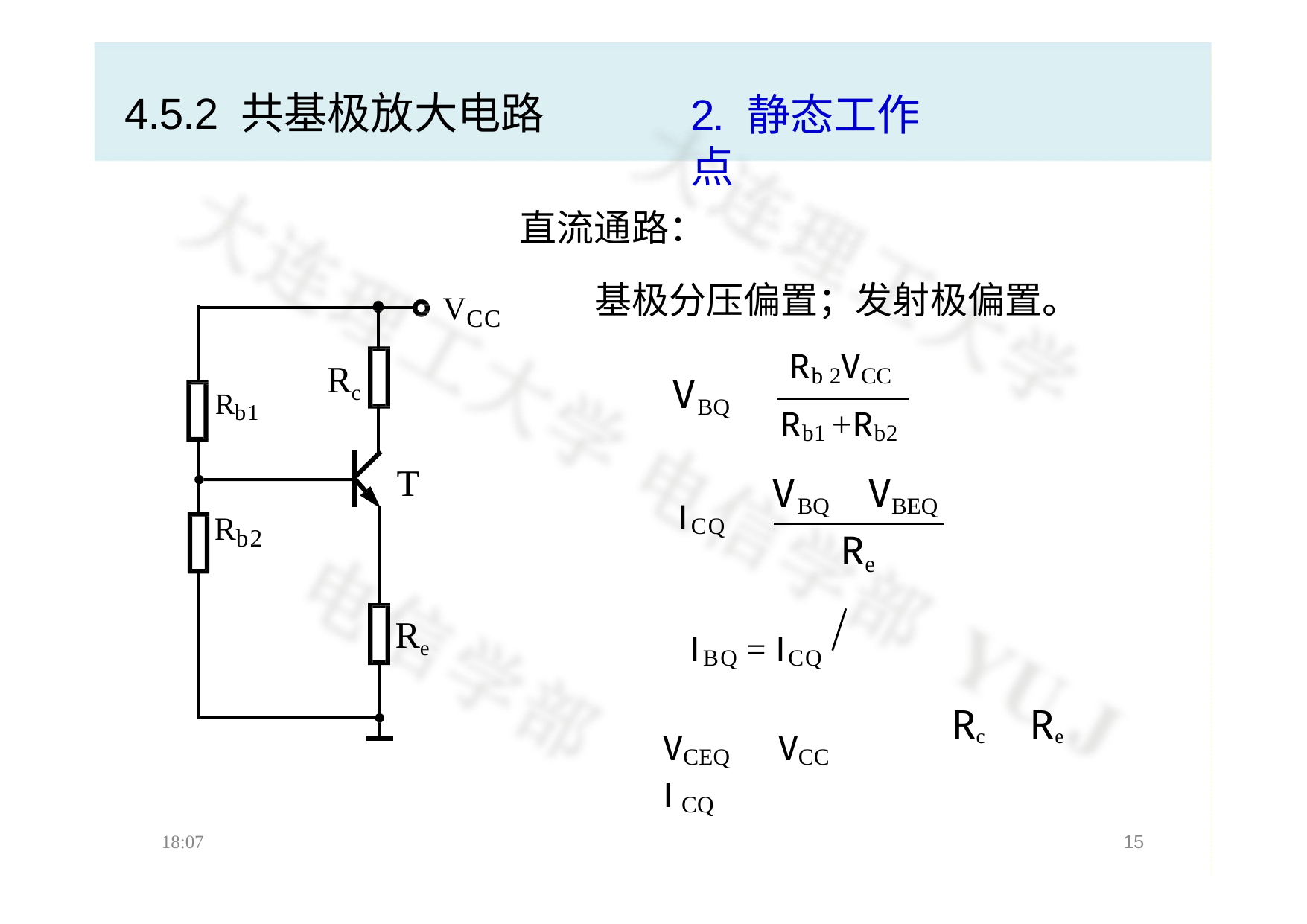

# 4.5.2 共基极放大电路
2. 静态工作点
直流通路：
基极分压偏置；发射极偏置。
VCC

Rb 2VCC
Rc
V

Rb1
BQ

Rb1 +Rb2

T
V	V

BQ
BEQ
ICQ

Rb2

R
e

IBQ = ICQ

VCEQ	VCC	ICQ

Re

Rc	Re

15
18:07